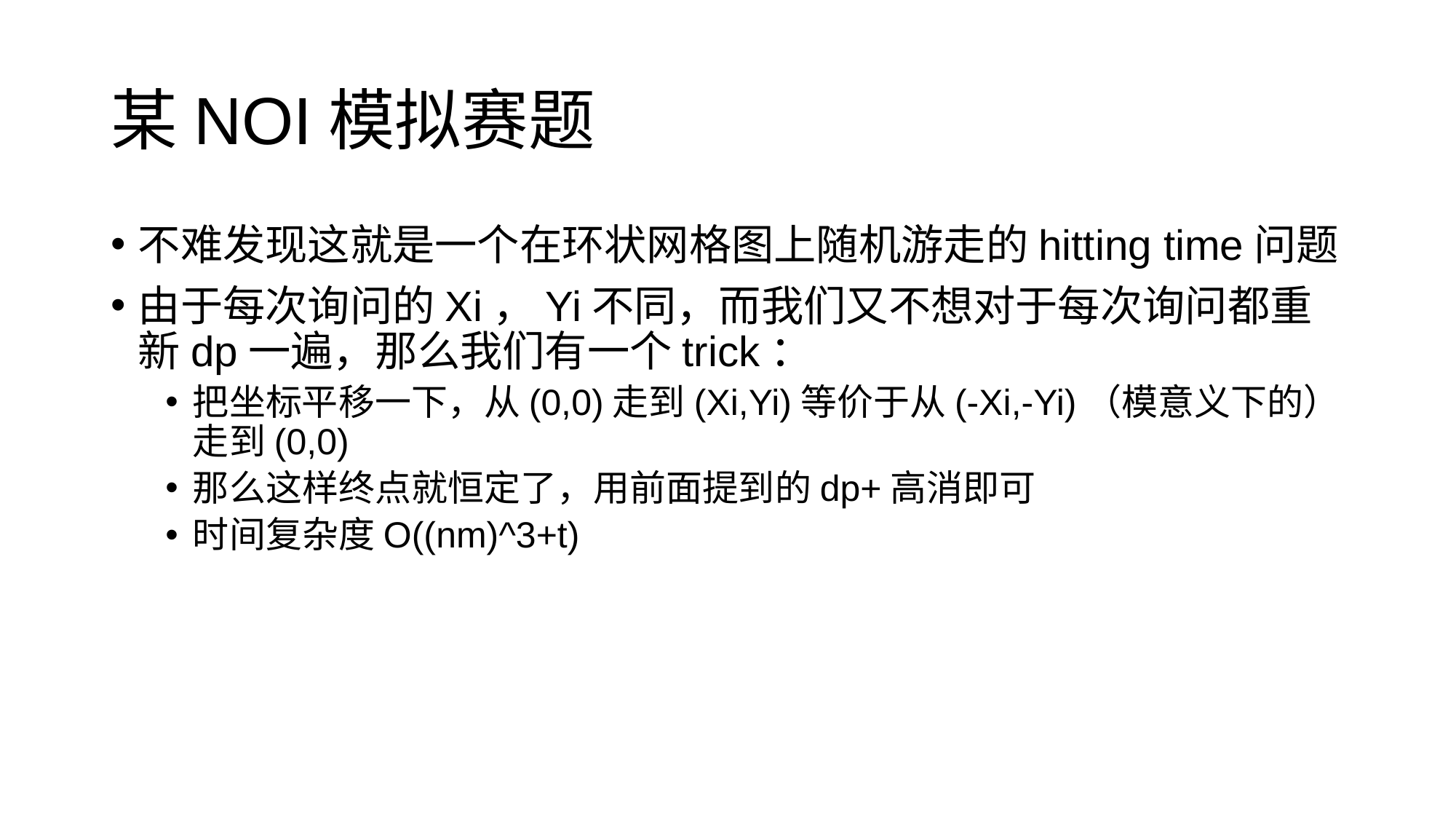

# 某NOI模拟赛题
不难发现这就是一个在环状网格图上随机游走的hitting time问题
由于每次询问的Xi，Yi不同，而我们又不想对于每次询问都重新dp一遍，那么我们有一个trick：
把坐标平移一下，从(0,0)走到(Xi,Yi)等价于从(-Xi,-Yi)（模意义下的）走到(0,0)
那么这样终点就恒定了，用前面提到的dp+高消即可
时间复杂度O((nm)^3+t)